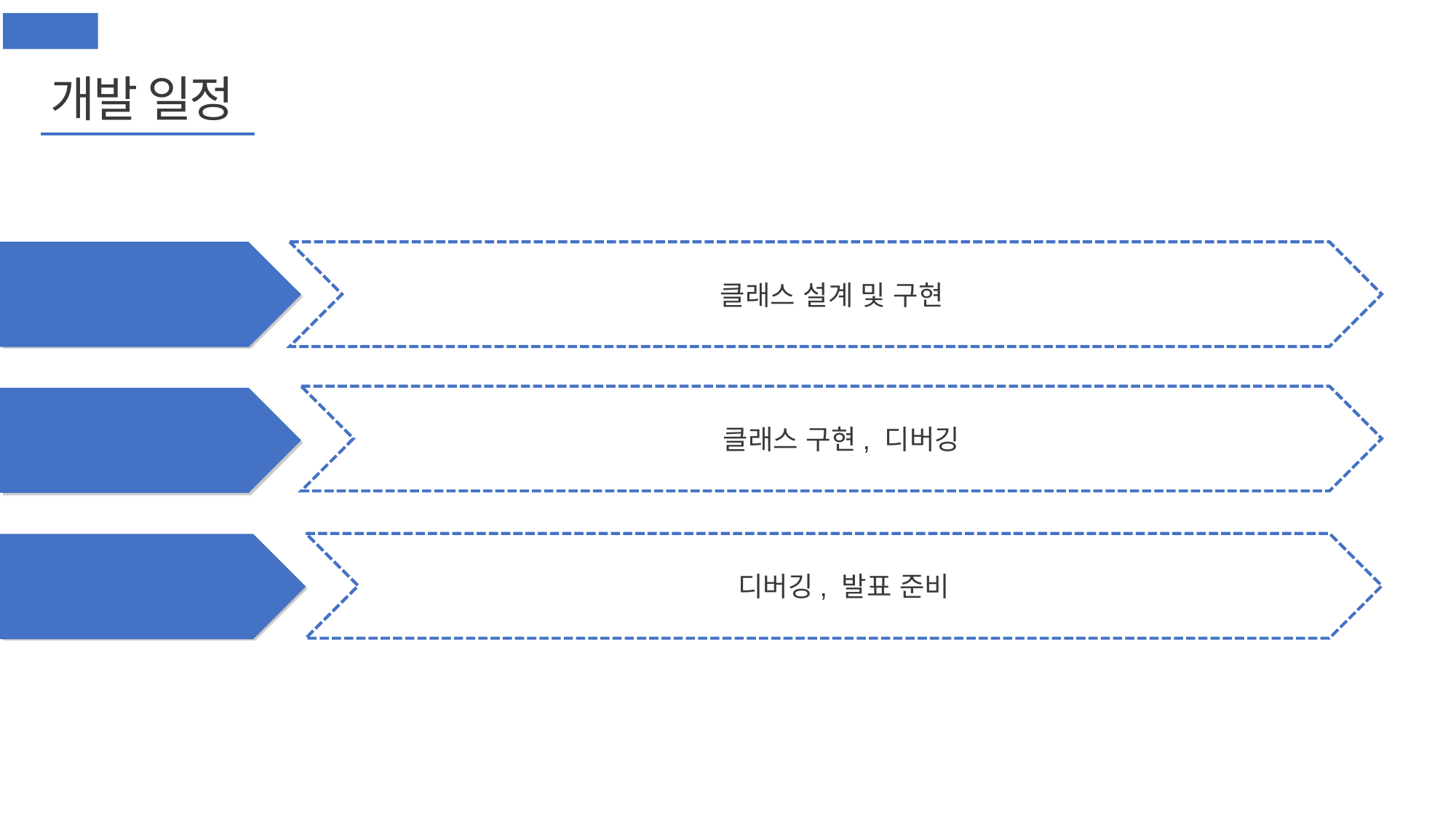

* 쁠쁠 *
개발 일정
2주차
클래스 설계 및 구현
클래스 구현, 디버깅
3주차
디버깅, 발표 준비
4주차